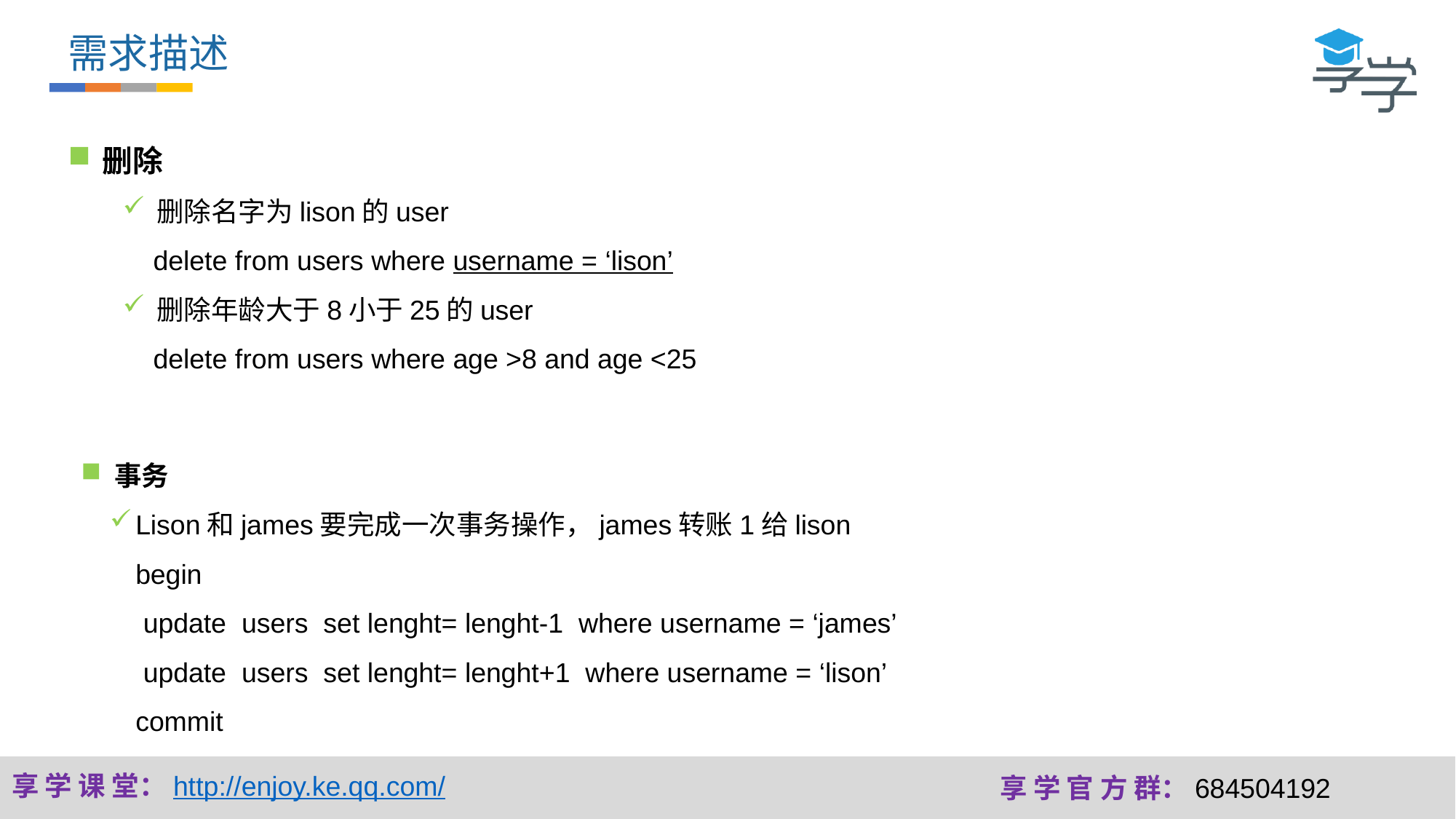

需求描述

删除
删除名字为lison的user
    delete from users where username = ‘lison’
删除年龄大于8小于25的user
    delete from users where age >8 and age <25
 事务
Lison和james要完成一次事务操作，james转账1给lison
begin
 update  users  set lenght= lenght-1  where username = ‘james’
 update  users  set lenght= lenght+1  where username = ‘lison’
commit